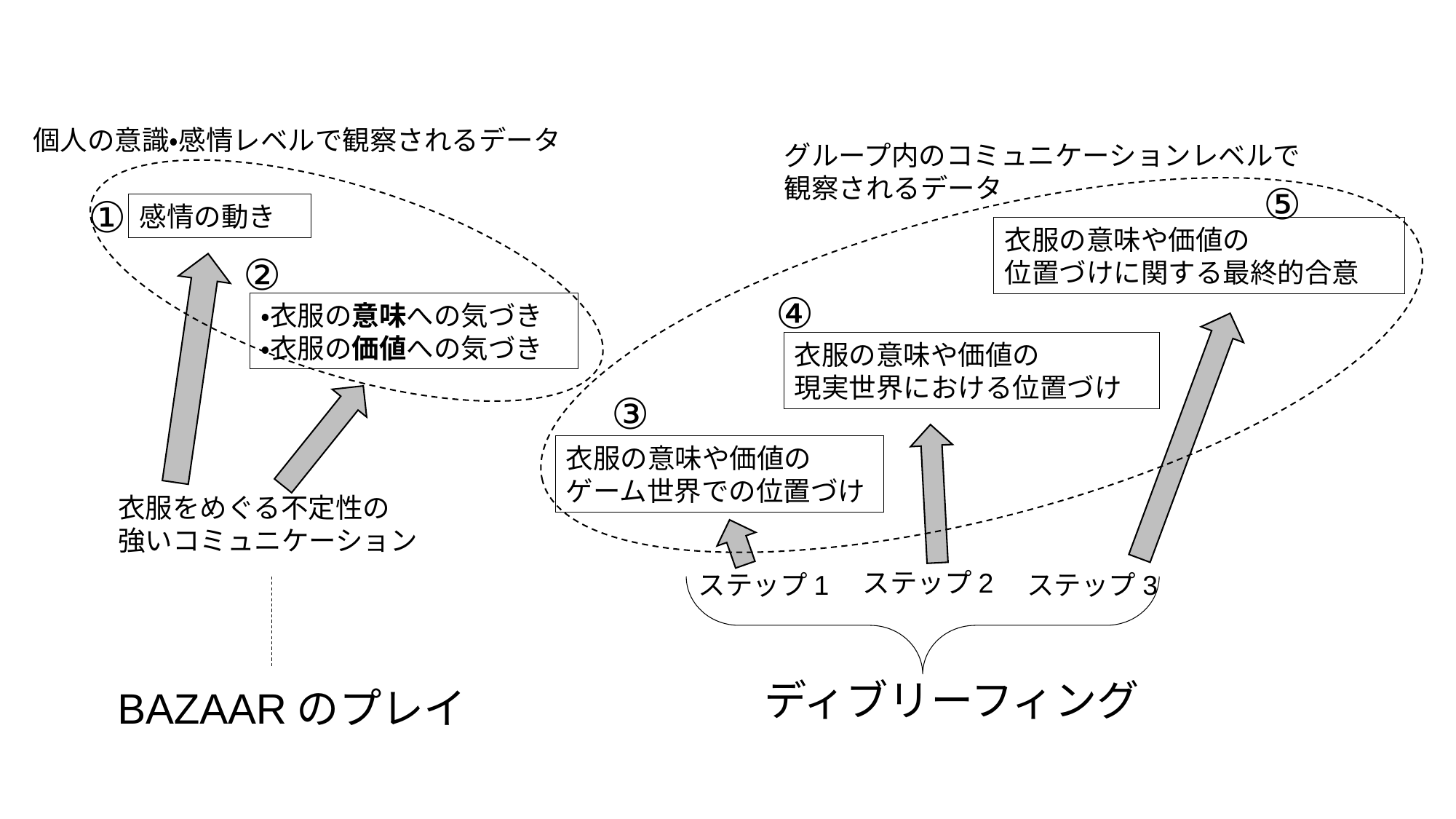

個人の意識・感情レベルで観察されるデータ
グループ内のコミュニケーションレベルで
観察されるデータ

感情の動き

衣服の意味や価値の
位置づけに関する最終的合意
・衣服の意味への気づき
・衣服の価値への気づき
衣服の意味や価値の
現実世界における位置づけ

衣服の意味や価値の
ゲーム世界での位置づけ

衣服をめぐる不定性の
強いコミュニケーション

ステップ2
ステップ1
ステップ3
ディブリーフィング
BAZAARのプレイ
⑤
①
②
④
③